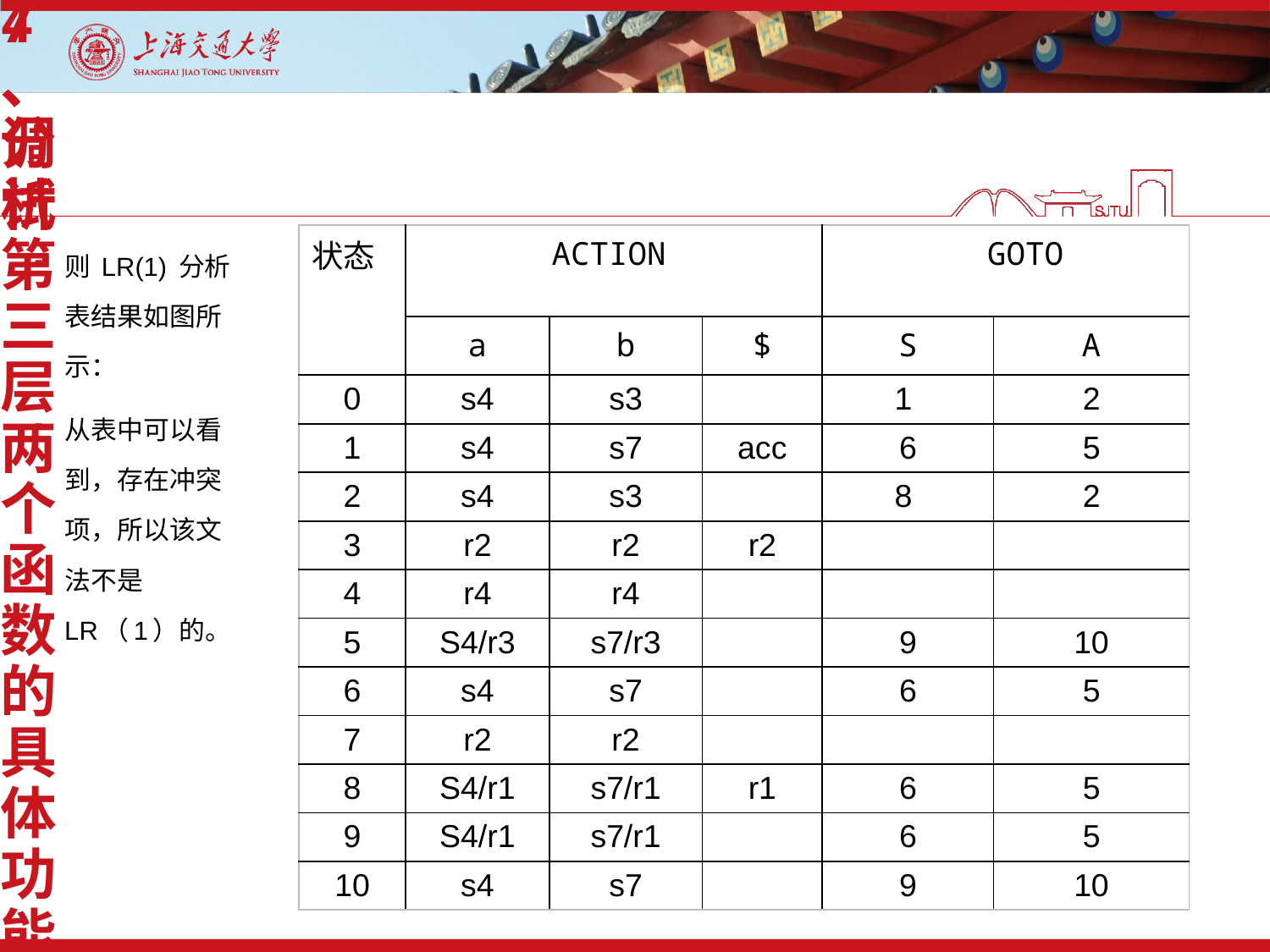

4、分析第三层两个函数的具体功能
7、调试
#
则 LR(1) 分析表结果如图所示：
从表中可以看到，存在冲突项，所以该文法不是 LR（1）的。
| 状态 | ACTION |  |  | GOTO |  |
| --- | --- | --- | --- | --- | --- |
|  | a | b | $ | S | A |
| 0 | s4 | s3 |  | 1 | 2 |
| 1 | s4 | s7 | acc | 6 | 5 |
| 2 | s4 | s3 |  | 8 | 2 |
| 3 | r2 | r2 | r2 |  |  |
| 4 | r4 | r4 |  |  |  |
| 5 | S4/r3 | s7/r3 |  | 9 | 10 |
| 6 | s4 | s7 |  | 6 | 5 |
| 7 | r2 | r2 |  |  |  |
| 8 | S4/r1 | s7/r1 | r1 | 6 | 5 |
| 9 | S4/r1 | s7/r1 |  | 6 | 5 |
| 10 | s4 | s7 |  | 9 | 10 |